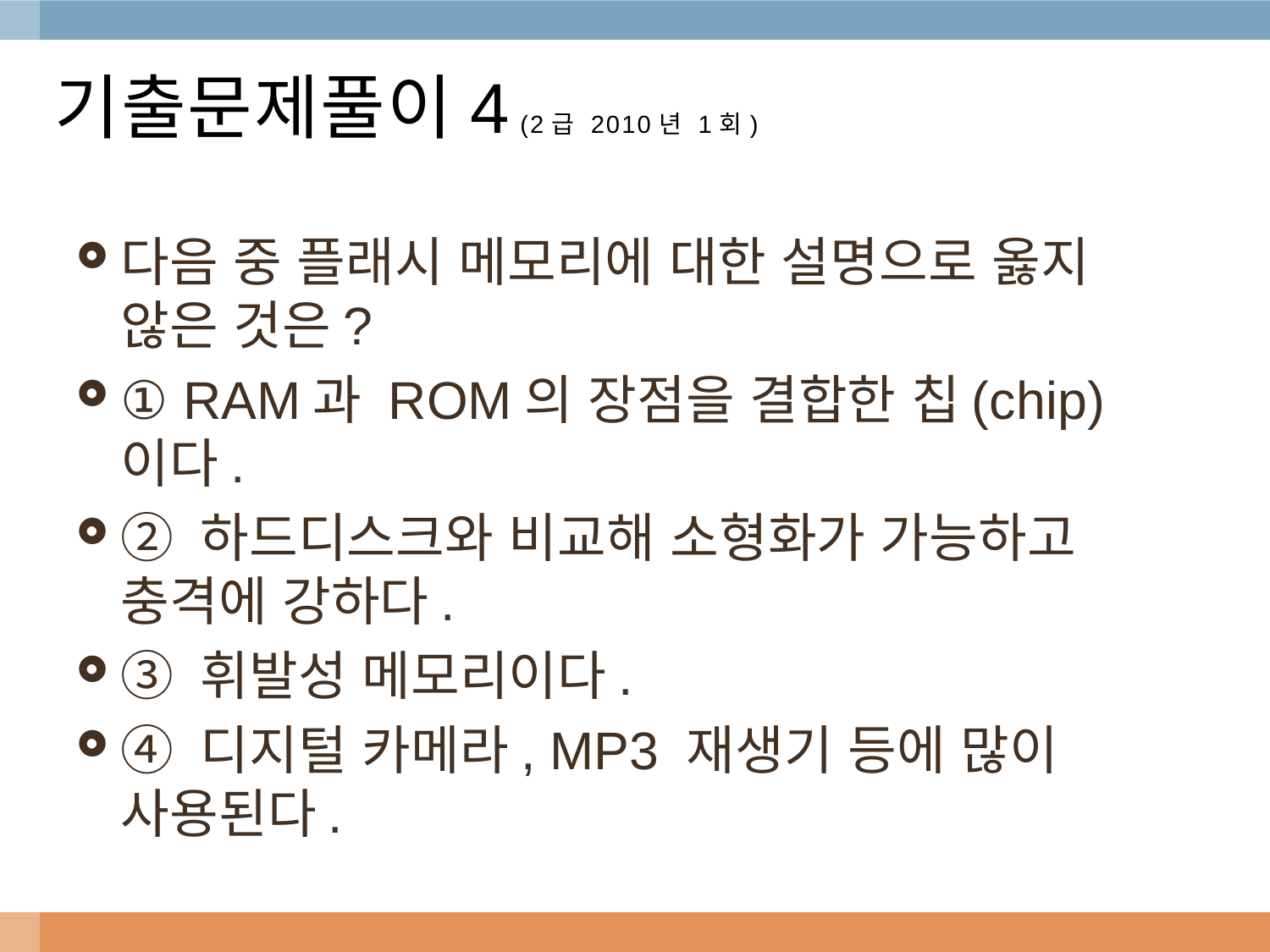

# 기출문제풀이4 (2급 2010년 1회)
다음 중 플래시 메모리에 대한 설명으로 옳지 않은 것은?
① RAM과 ROM의 장점을 결합한 칩(chip)이다.
② 하드디스크와 비교해 소형화가 가능하고 충격에 강하다.
③ 휘발성 메모리이다.
④ 디지털 카메라, MP3 재생기 등에 많이 사용된다.